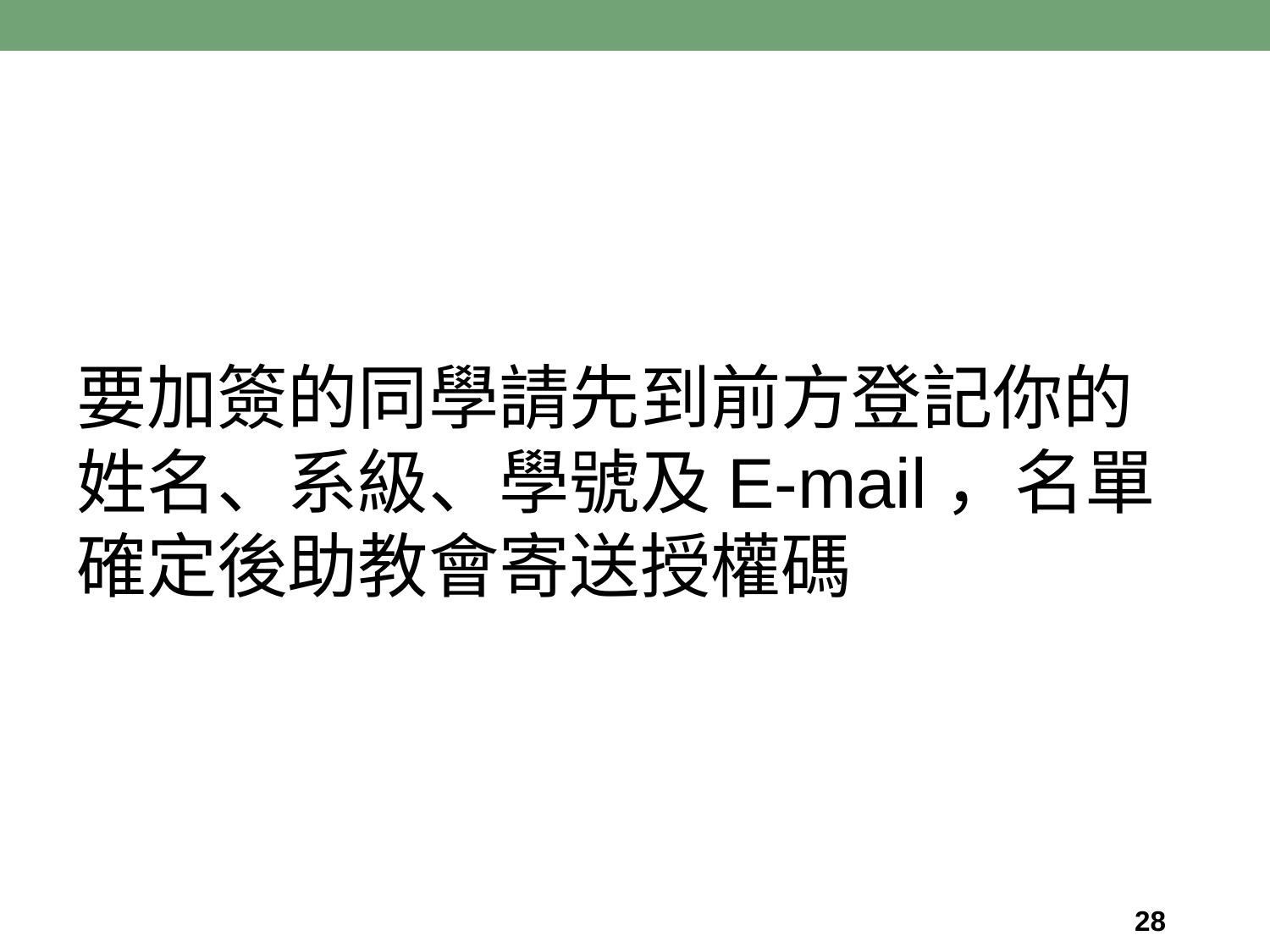

#

要加簽的同學請先到前方登記你的姓名、系級、學號及E-mail，名單確定後助教會寄送授權碼

28